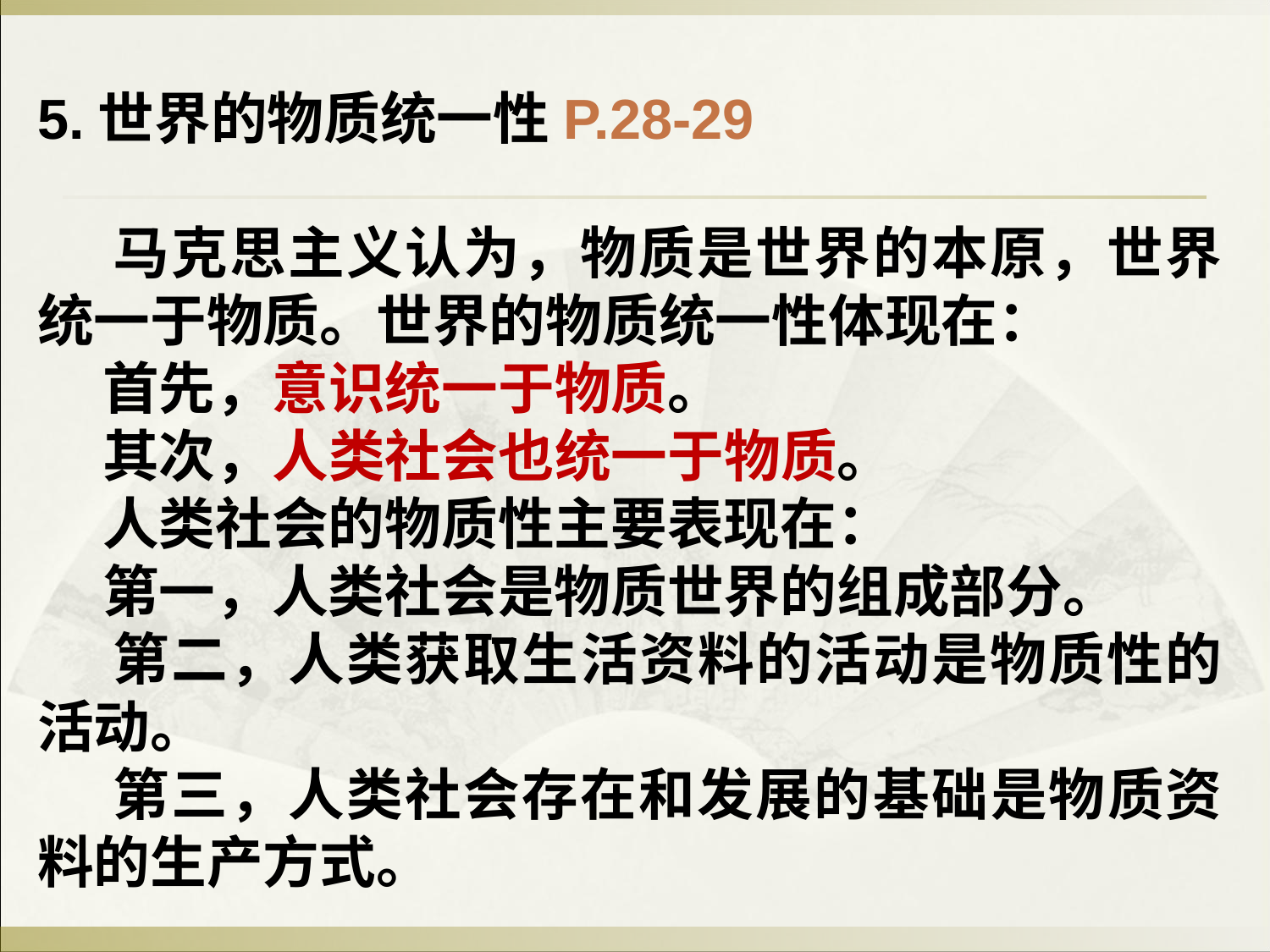

5.世界的物质统一性P.28-29

    马克思主义认为，物质是世界的本原，世界统一于物质。世界的物质统一性体现在：
    首先，意识统一于物质。
    其次，人类社会也统一于物质。
    人类社会的物质性主要表现在：
    第一，人类社会是物质世界的组成部分。
    第二，人类获取生活资料的活动是物质性的活动。
    第三，人类社会存在和发展的基础是物质资料的生产方式。